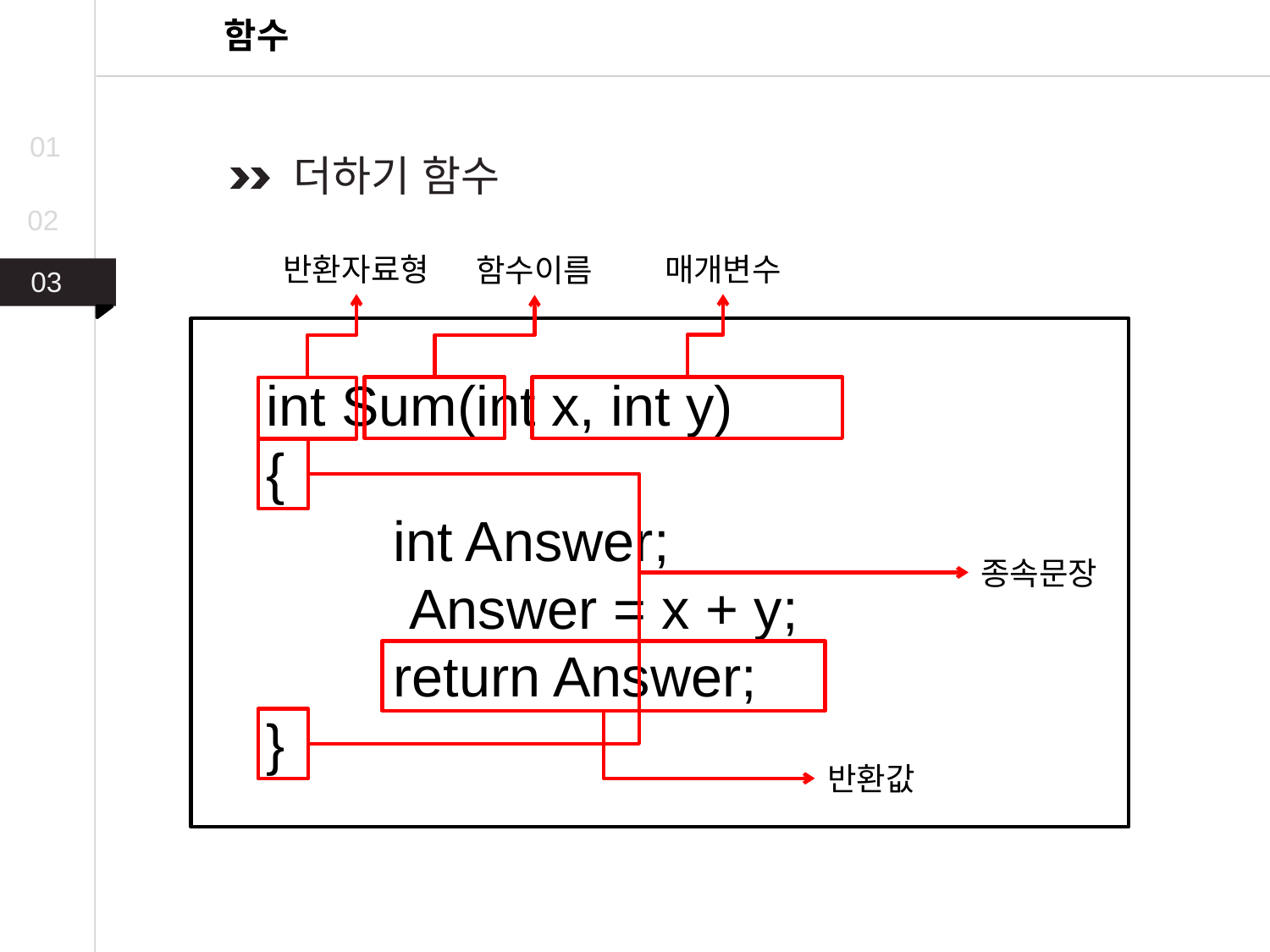

함수
01
더하기 함수

02
반환자료형
매개변수
함수이름
03

03
02

int Sum(int x, int y)
{
	int Answer;
	 Answer = x + y;
	return Answer;
}

종속문장

반환값